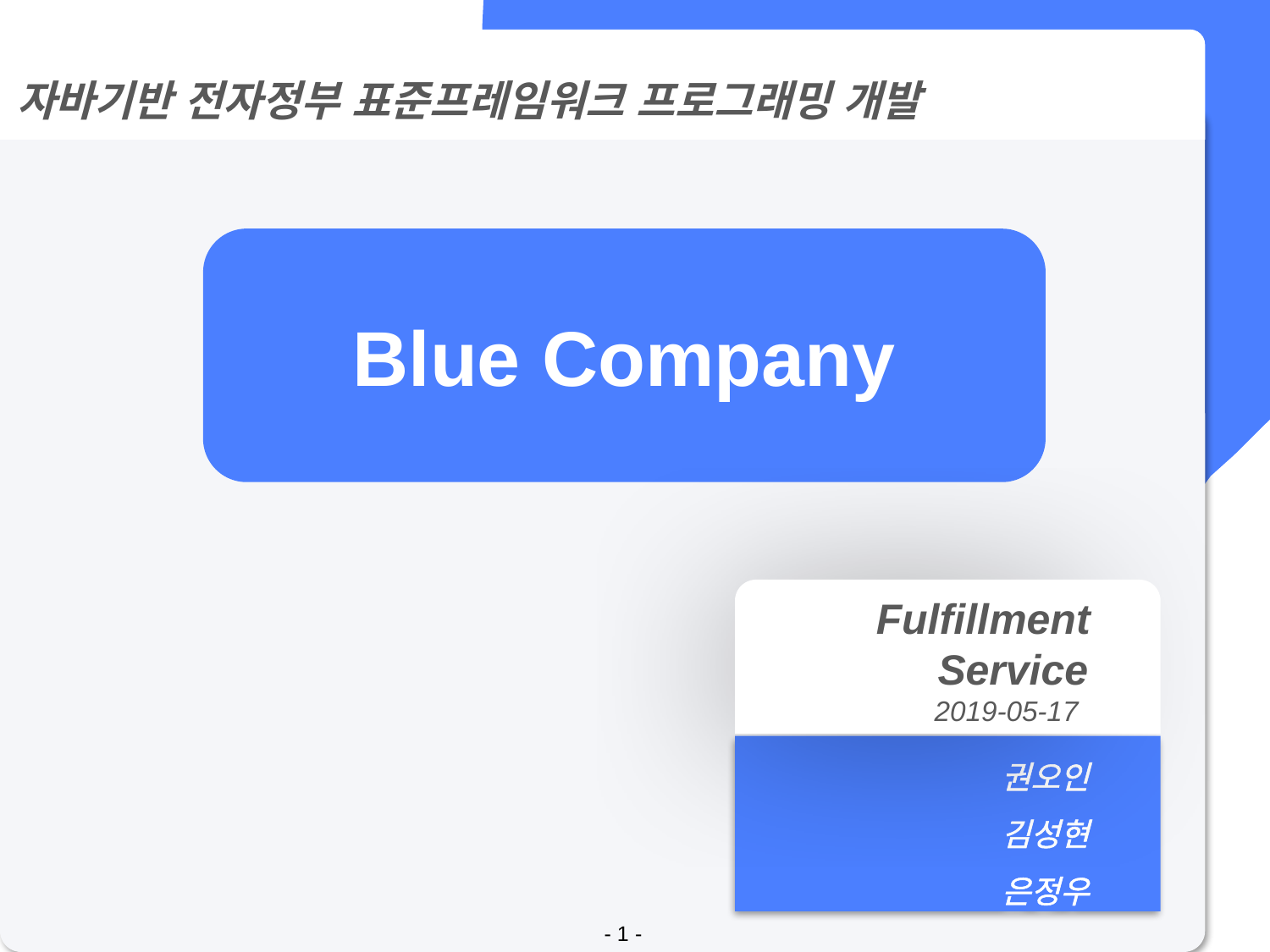

자바기반 전자정부 표준프레임워크 프로그래밍 개발

Blue Company
      Fulfillment
           Service
               2019-05-17
              권오인
              김성현
              은정우
- 1 -